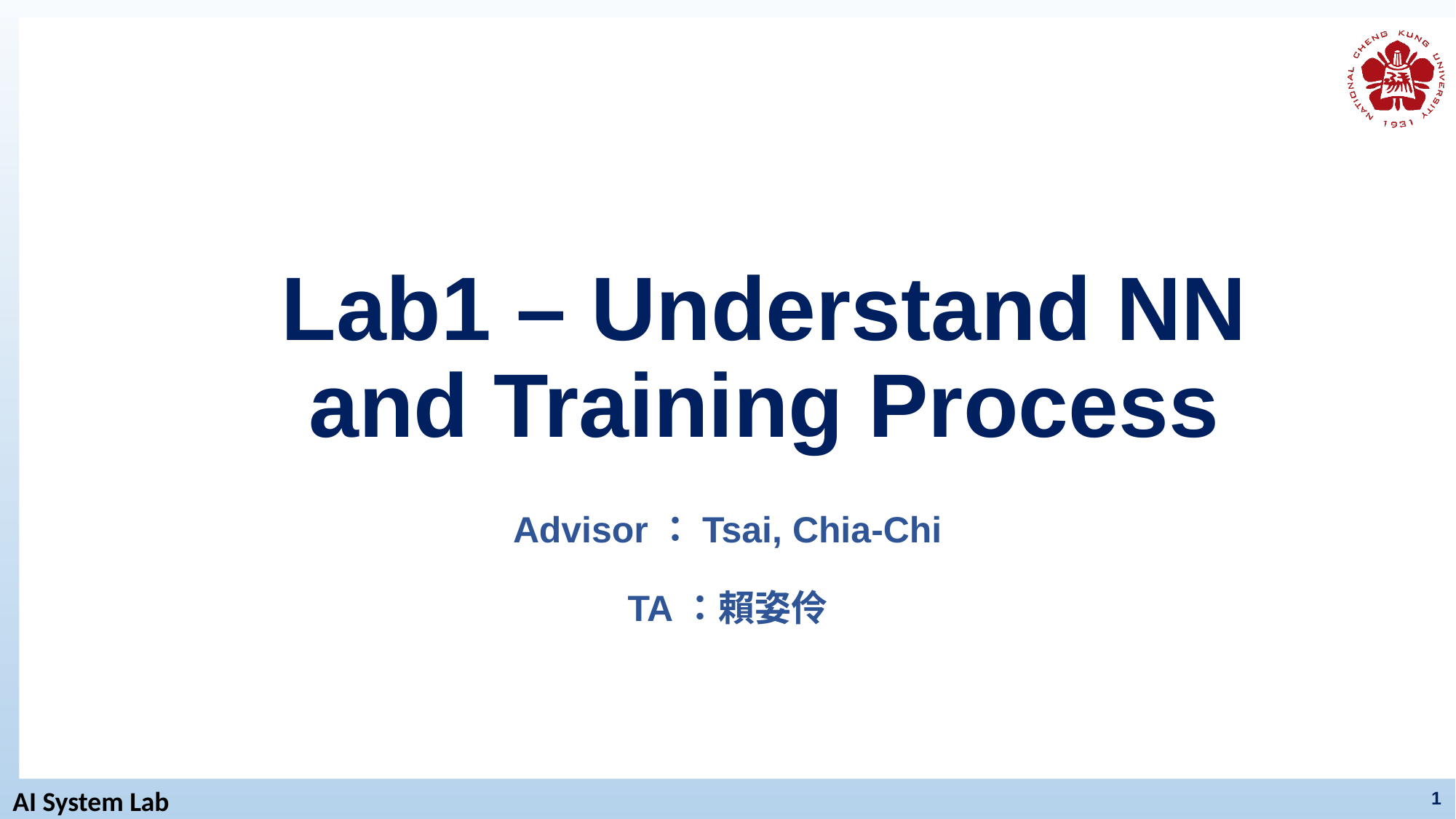

# Lab1 – Understand NN and Training Process
Advisor：Tsai, Chia-Chi

TA：賴姿伶

1